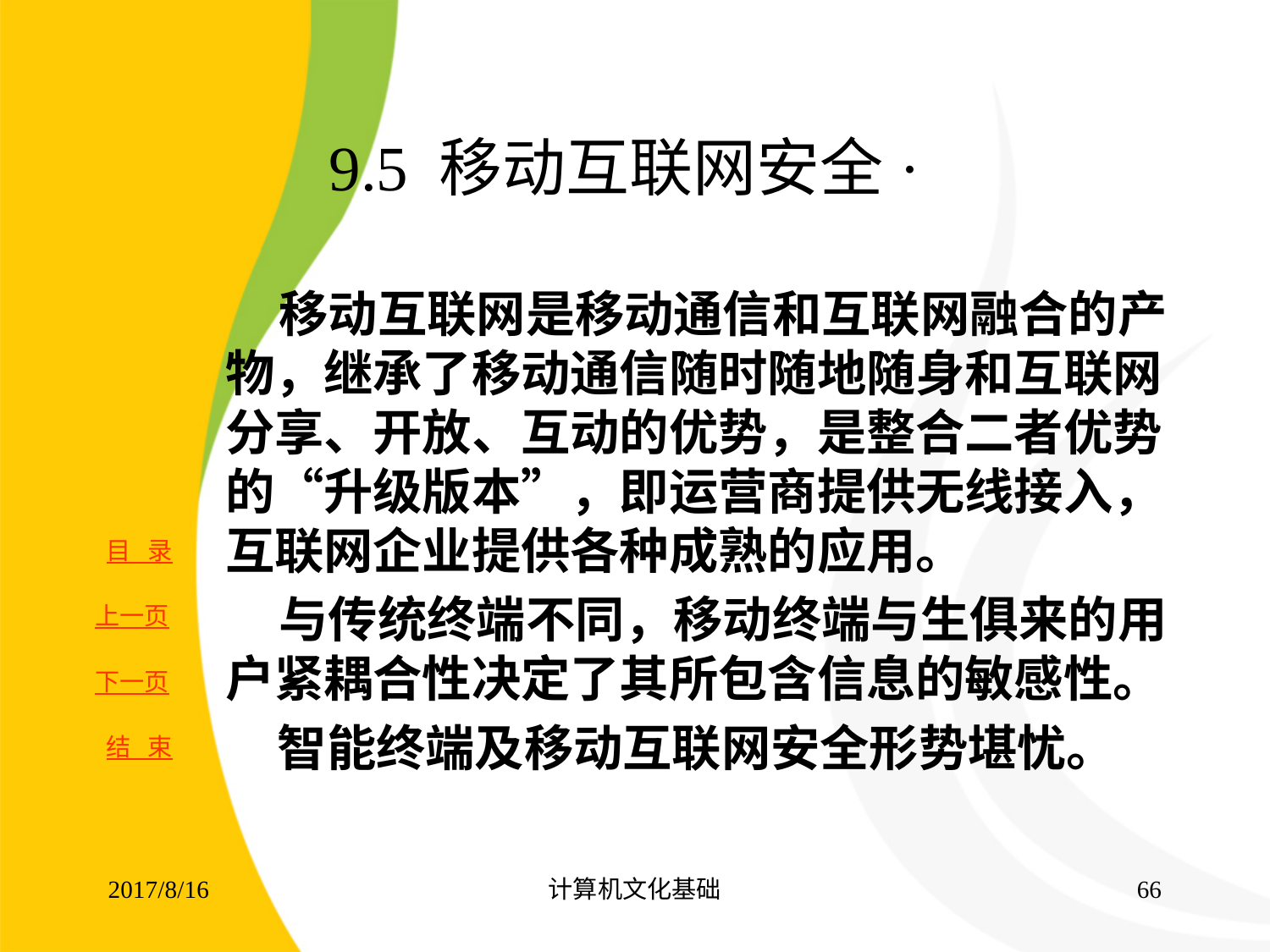

# 9.5 移动互联网安全·
        移动互联网是移动通信和互联网融合的产物，继承了移动通信随时随地随身和互联网分享、开放、互动的优势，是整合二者优势的“升级版本”，即运营商提供无线接入，互联网企业提供各种成熟的应用。
        与传统终端不同，移动终端与生俱来的用户紧耦合性决定了其所包含信息的敏感性。
        智能终端及移动互联网安全形势堪忧。
2017/8/16
计算机文化基础
66